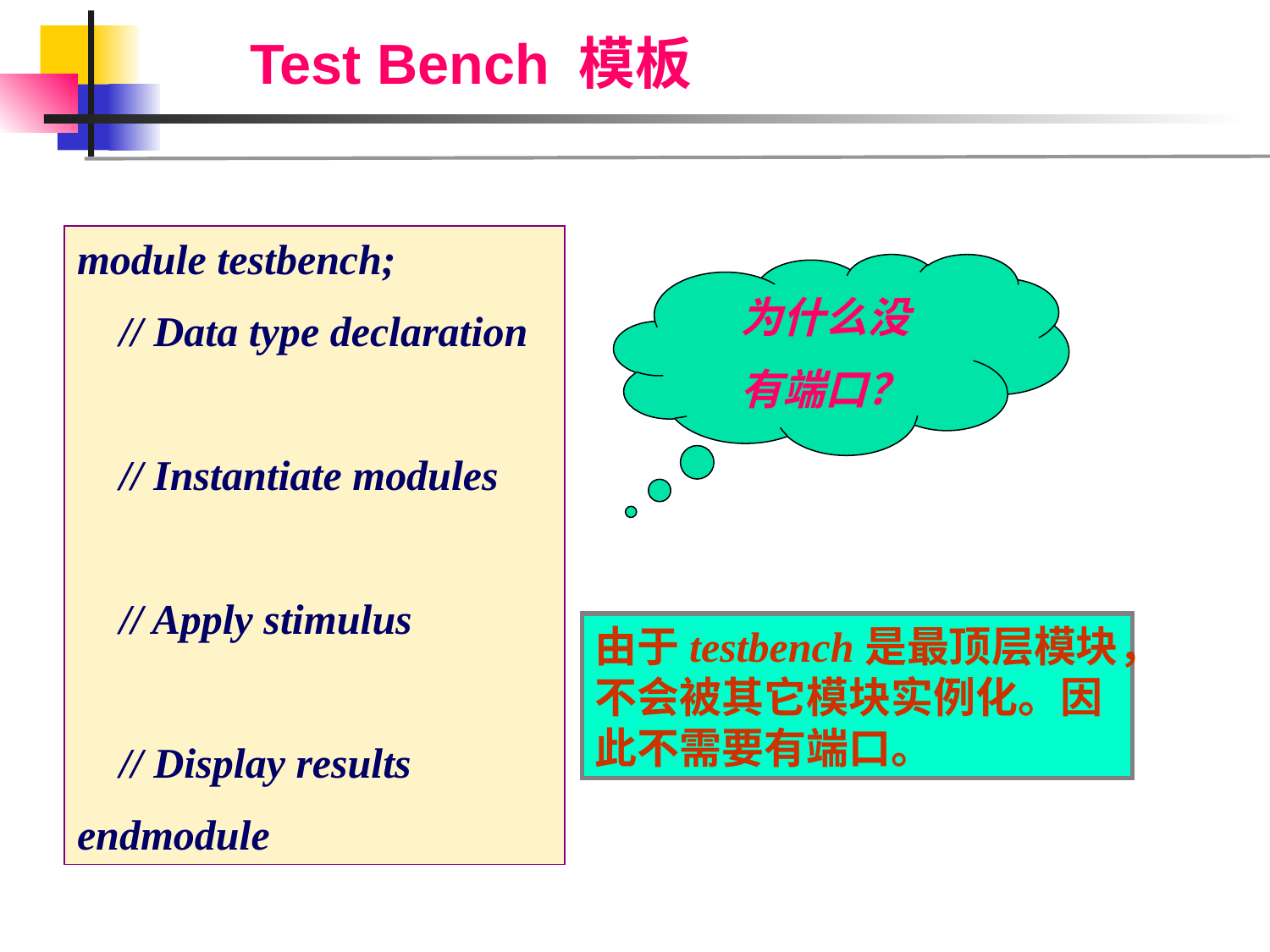

# Test Bench 模板

module testbench;
    // Data type declaration

    // Instantiate modules

    // Apply stimulus

    // Display results
endmodule
为什么没
有端口？
由于testbench是最顶层模块，不会被其它模块实例化。因此不需要有端口。